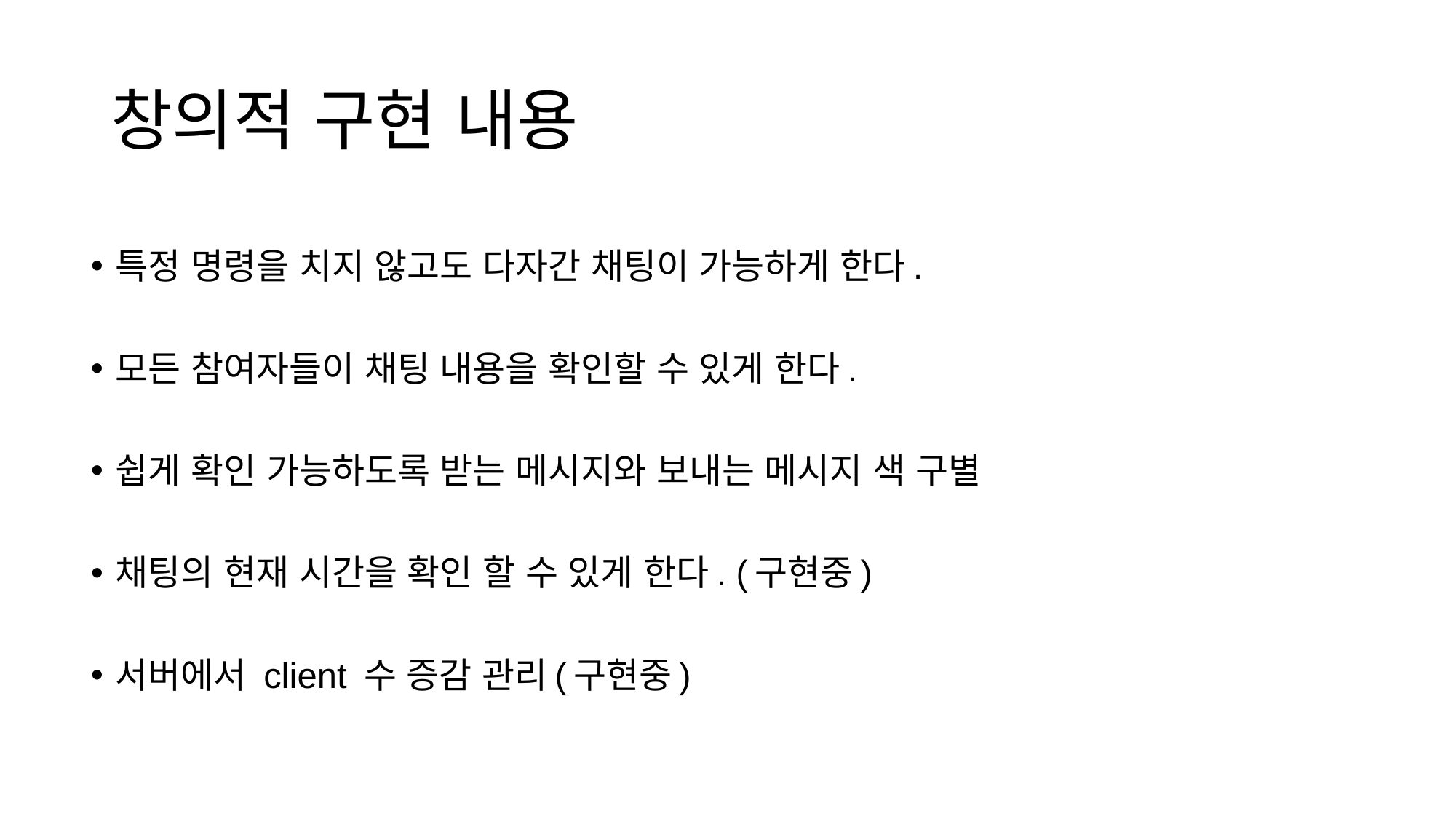

# 창의적 구현 내용

특정 명령을 치지 않고도 다자간 채팅이 가능하게 한다.

모든 참여자들이 채팅 내용을 확인할 수 있게 한다.

쉽게 확인 가능하도록 받는 메시지와 보내는 메시지 색 구별

채팅의 현재 시간을 확인 할 수 있게 한다. (구현중)

서버에서 client 수 증감 관리(구현중)